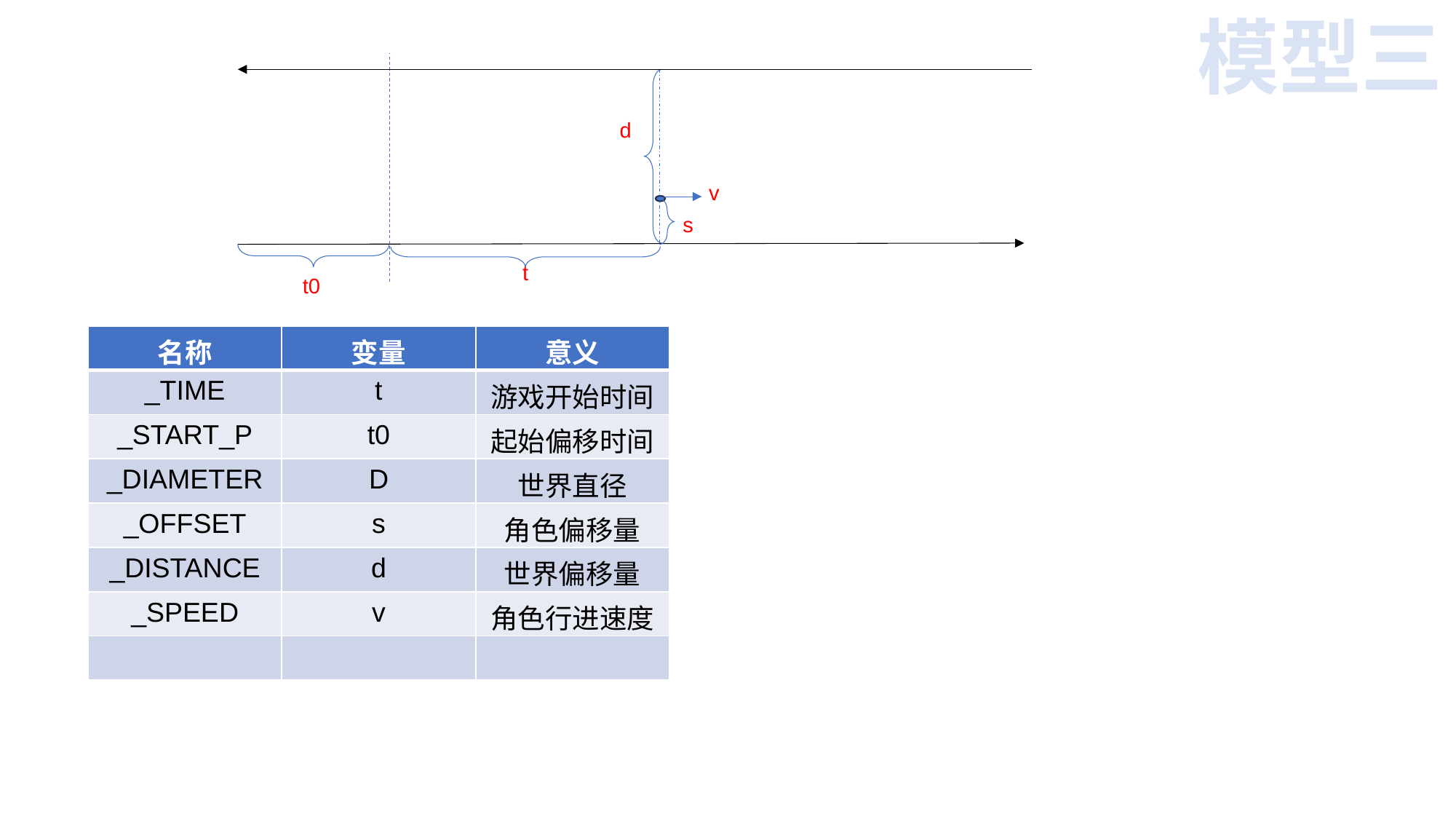

模型三

d

v

s
t
t0
| 名称 | 变量 | 意义 |
| --- | --- | --- |
| \_TIME | t | 游戏开始时间 |
| \_START\_P | t0 | 起始偏移时间 |
| \_DIAMETER | D | 世界直径 |
| \_OFFSET | s | 角色偏移量 |
| \_DISTANCE | d | 世界偏移量 |
| \_SPEED | v | 角色行进速度 |
|  |  |  |